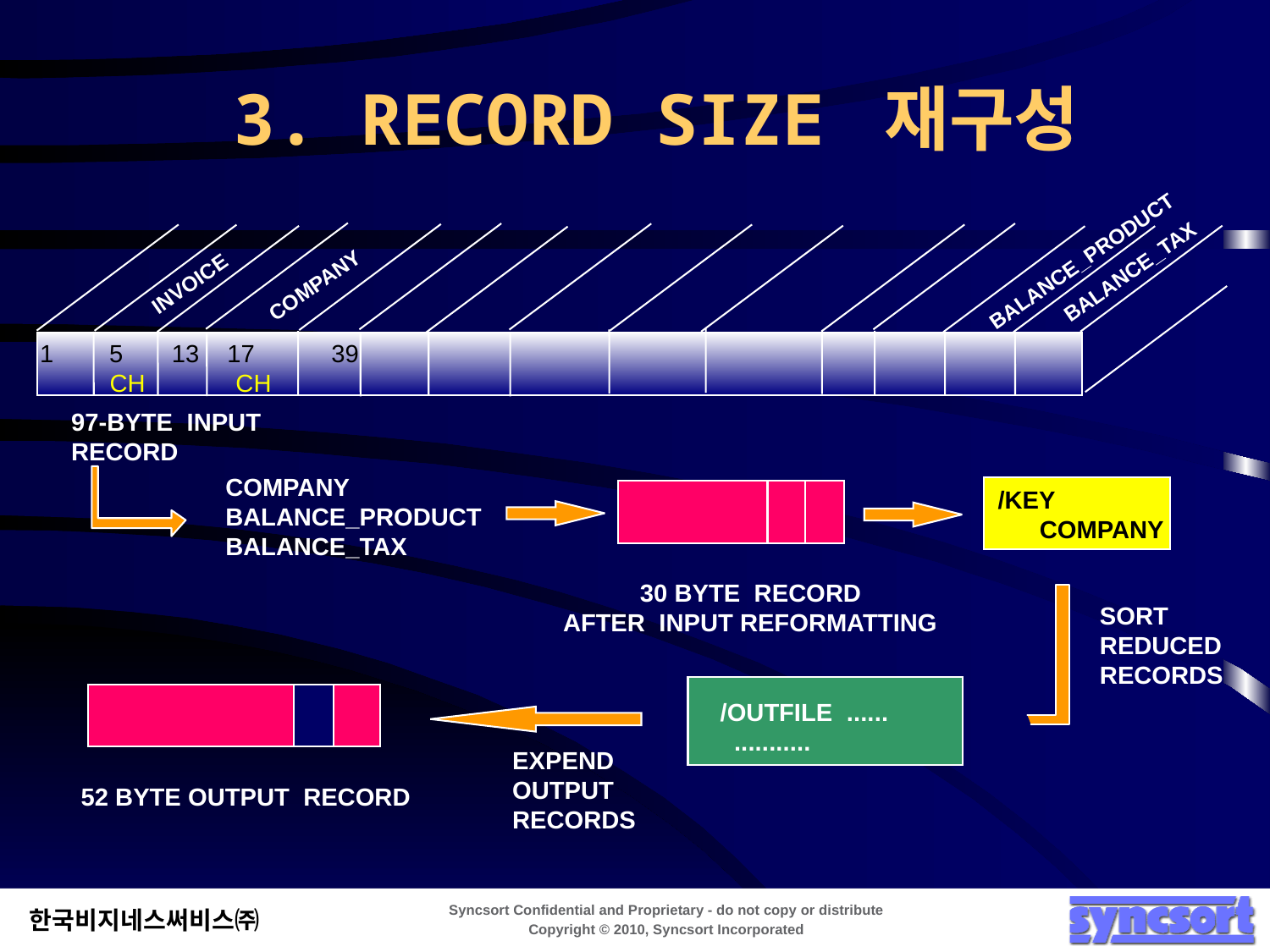

3. RECORD SIZE 재구성
BALANCE_PRODUCT
BALANCE_TAX

COMPANY

INVOICE

1        5       13    17           39
          CH             CH

97-BYTE  INPUT  RECORD
COMPANY
BALANCE_PRODUCT
BALANCE_TAX

/KEY
      COMPANY

           30 BYTE  RECORD
AFTER  INPUT REFORMATTING

SORT
REDUCED
RECORDS

/OUTFILE  ......
  ...........

EXPEND
OUTPUT
RECORDS
52 BYTE OUTPUT  RECORD